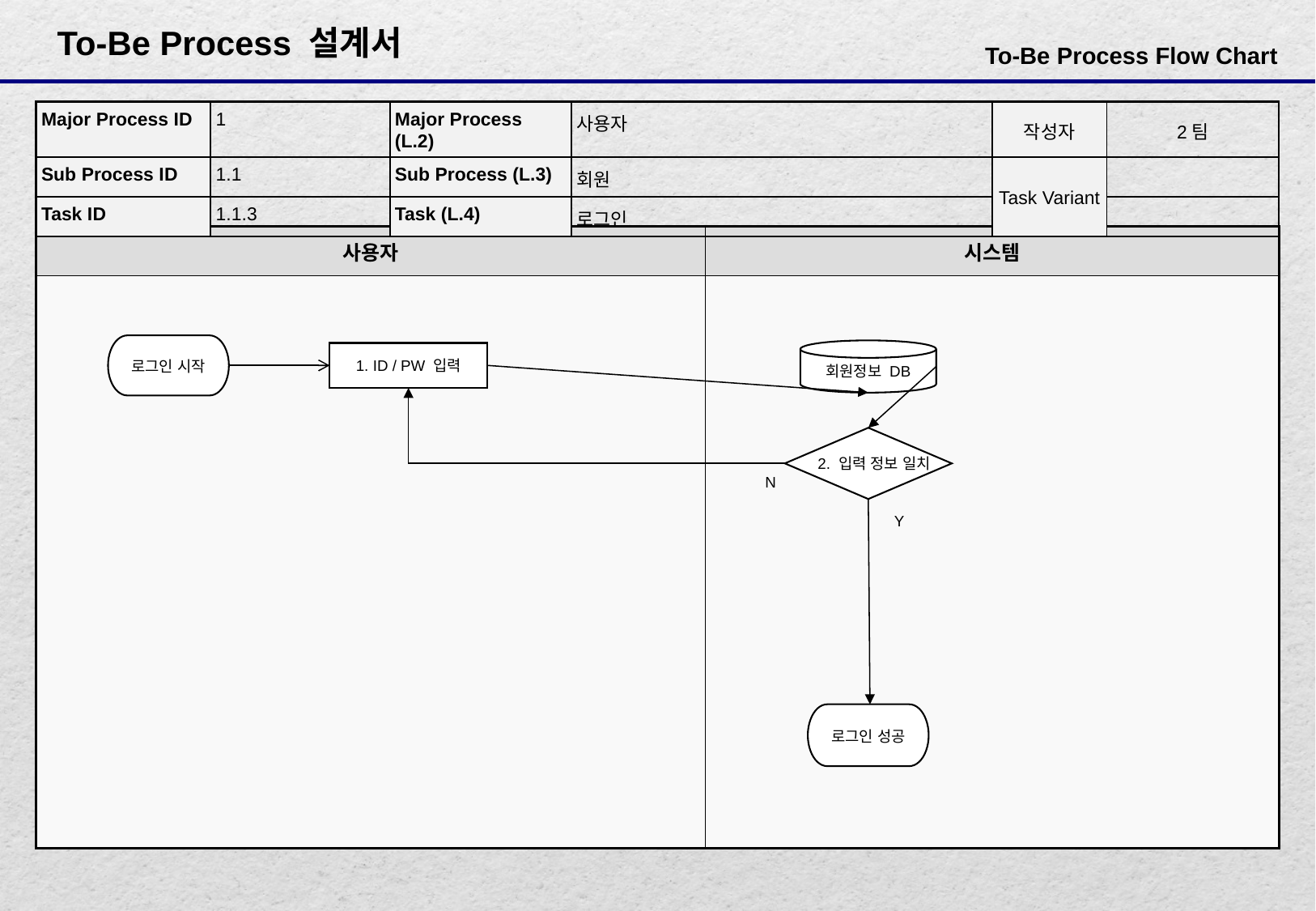

| Major Process ID | 1 | Major Process (L.2) | 사용자 | 작성자 | 2팀 |
| --- | --- | --- | --- | --- | --- |
| Sub Process ID | 1.1 | Sub Process (L.3) | 회원 | Task Variant |  |
| Task ID | 1.1.3 | Task (L.4) | 로그인 |  |  |
| 사용자 | 시스템 |
| --- | --- |
|  |  |
로그인 시작
회원정보 DB
1. ID / PW 입력
2. 입력 정보 일치
N
Y
로그인 성공